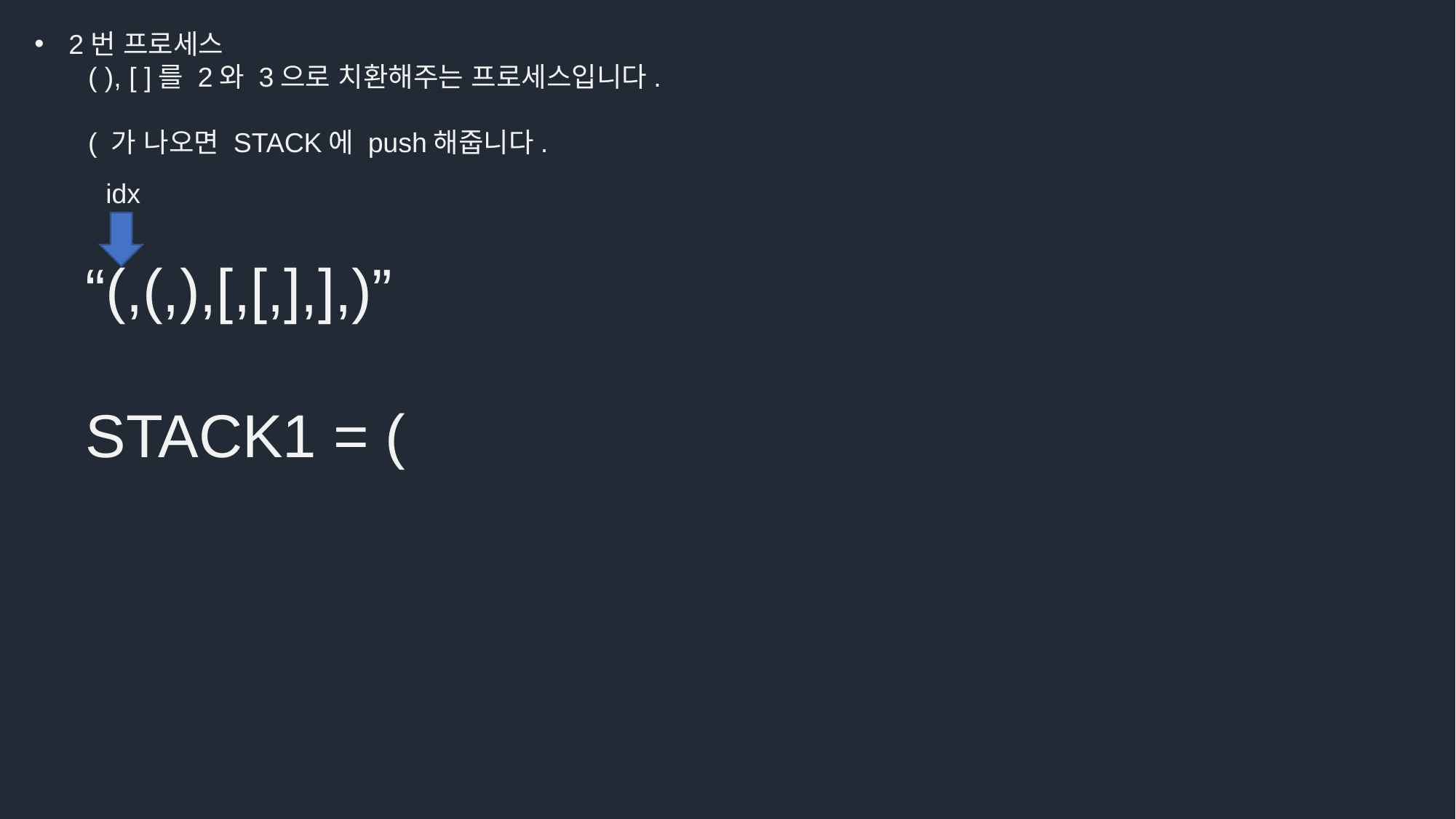

2번 프로세스
       ( ), [ ]를 2와 3으로 치환해주는 프로세스입니다.

       ( 가 나오면 STACK에 push해줍니다.
idx

“(,(,),[,[,],],)”

STACK1 = (